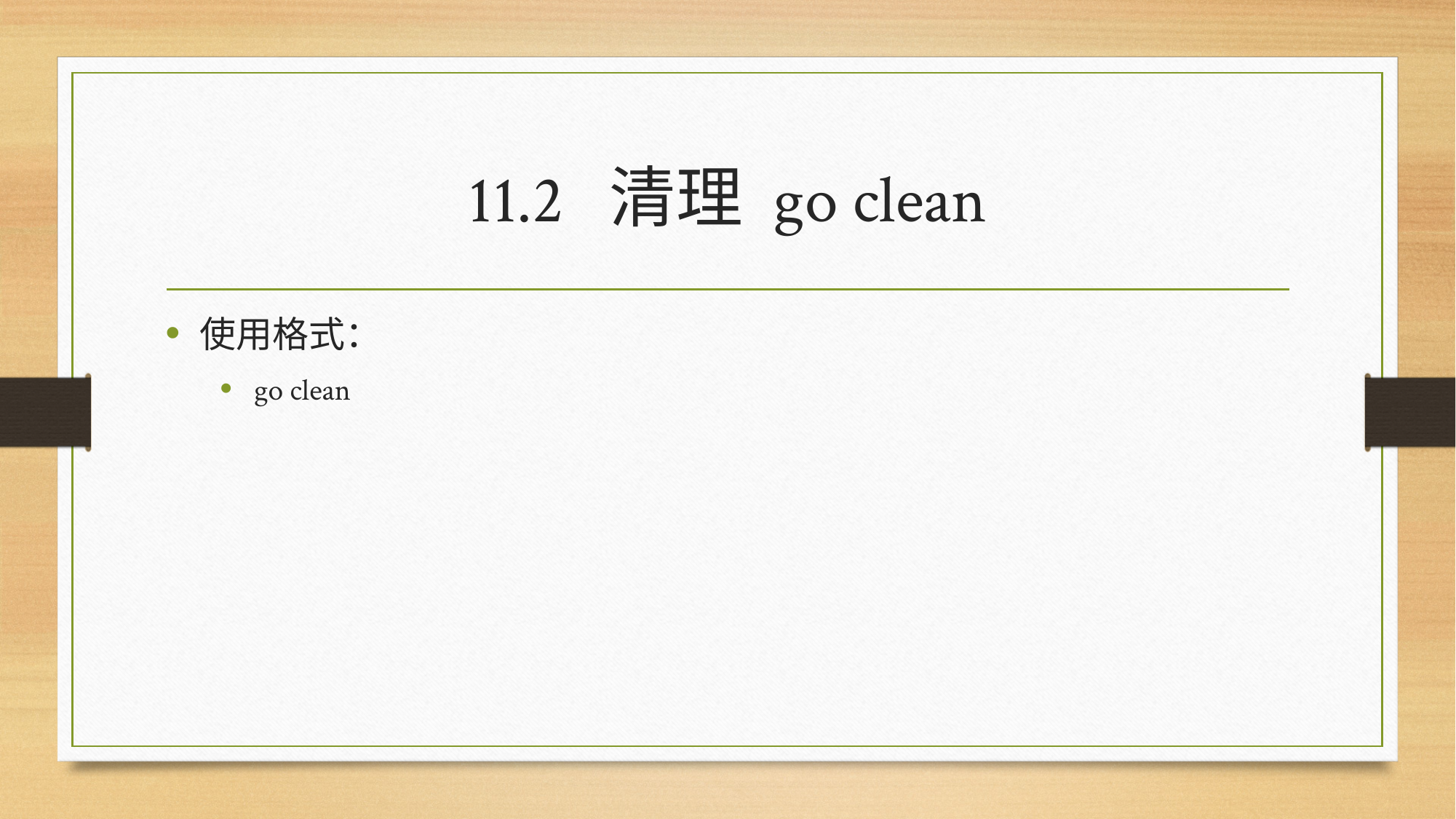

# 11.2  清理 go clean
使用格式：
go clean